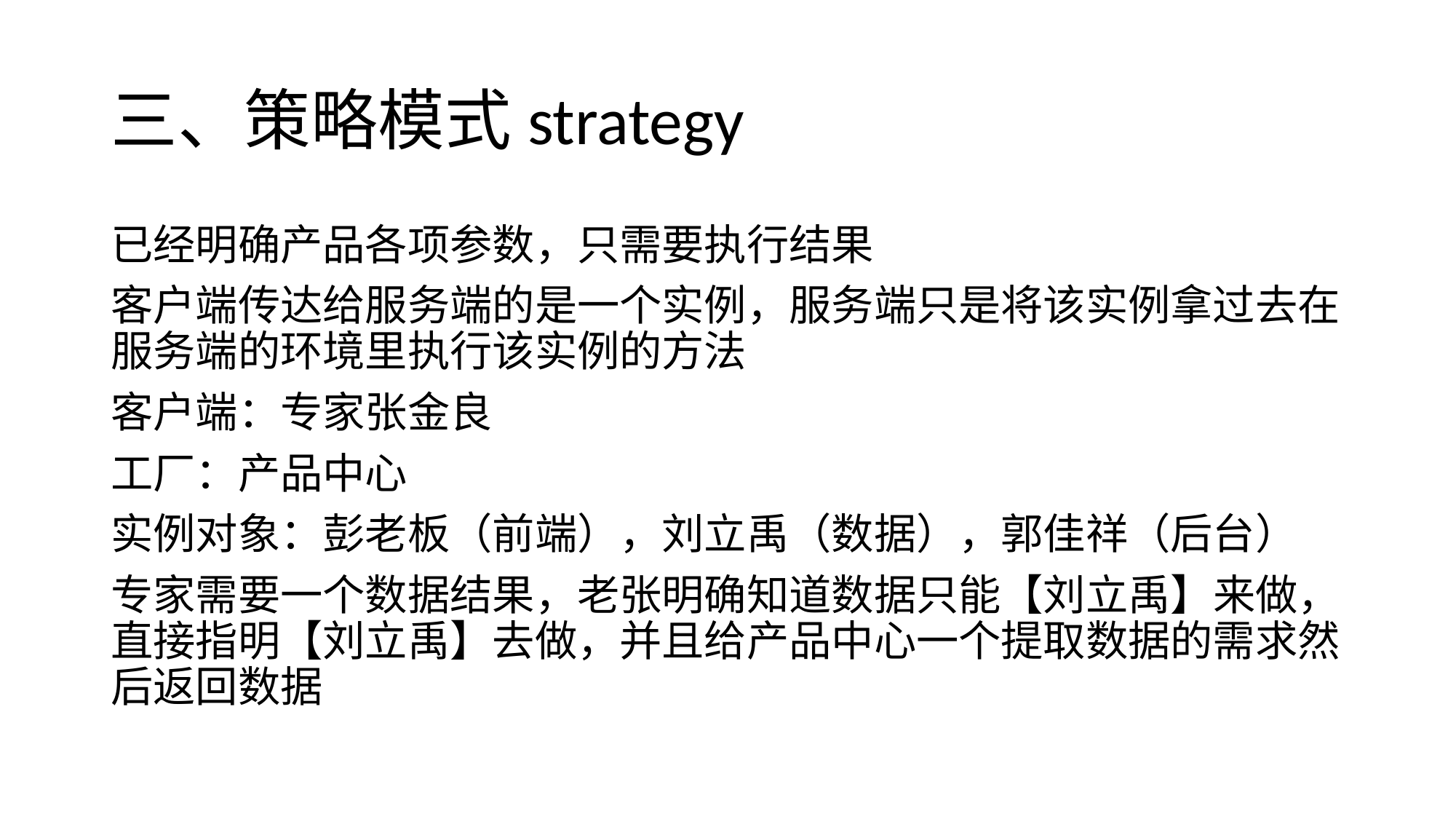

# 三、策略模式strategy
已经明确产品各项参数，只需要执行结果
客户端传达给服务端的是一个实例，服务端只是将该实例拿过去在服务端的环境里执行该实例的方法
客户端：专家张金良
工厂：产品中心
实例对象：彭老板（前端），刘立禹（数据），郭佳祥（后台）
专家需要一个数据结果，老张明确知道数据只能【刘立禹】来做，直接指明【刘立禹】去做，并且给产品中心一个提取数据的需求然后返回数据